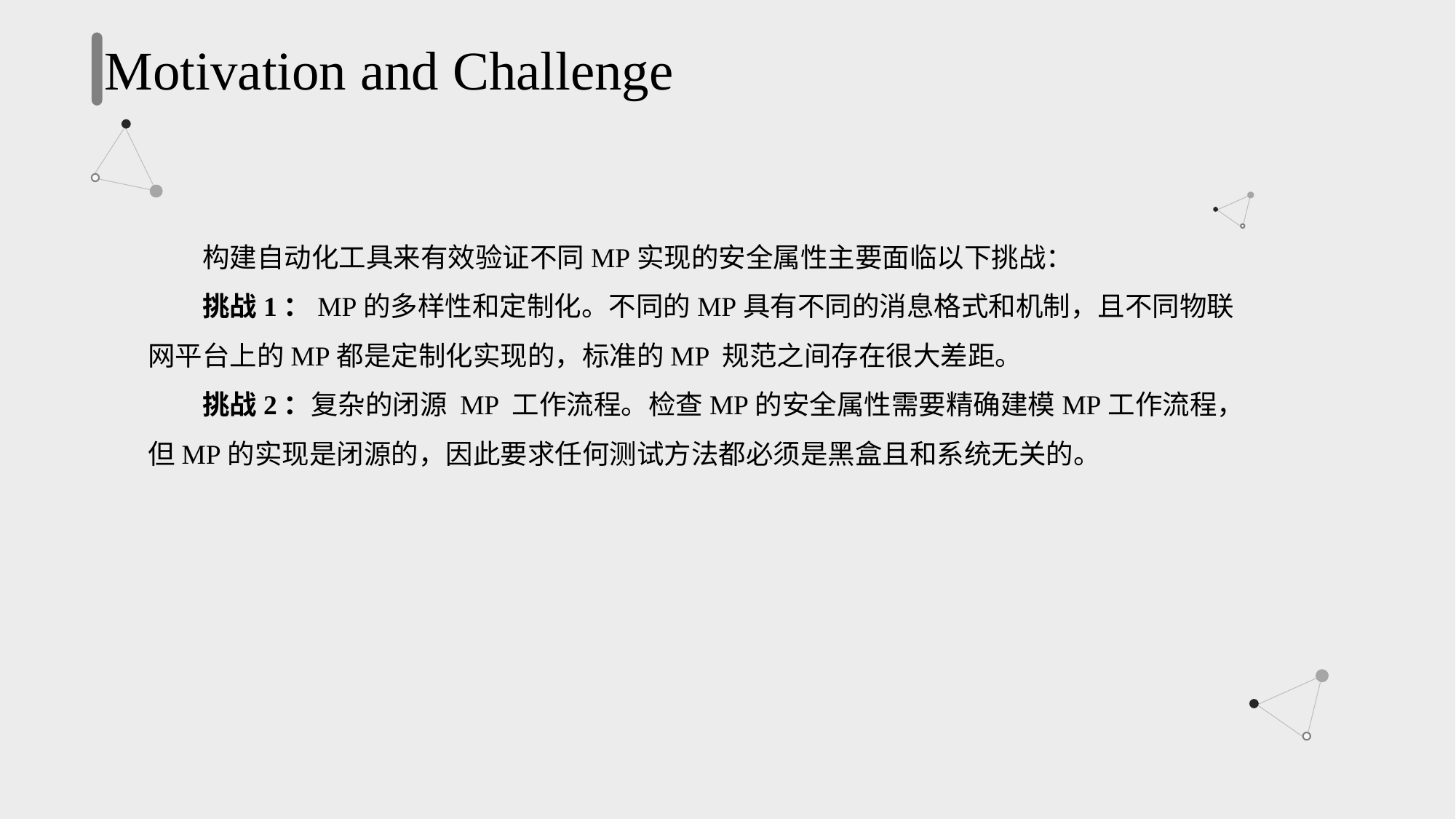

Motivation and Challenge

构建自动化工具来有效验证不同MP实现的安全属性主要面临以下挑战：
挑战1：MP的多样性和定制化。不同的MP具有不同的消息格式和机制，且不同物联网平台上的MP都是定制化实现的，标准的MP 规范之间存在很大差距。
挑战2：复杂的闭源 MP 工作流程。检查MP的安全属性需要精确建模MP工作流程，但MP的实现是闭源的，因此要求任何测试方法都必须是黑盒且和系统无关的。